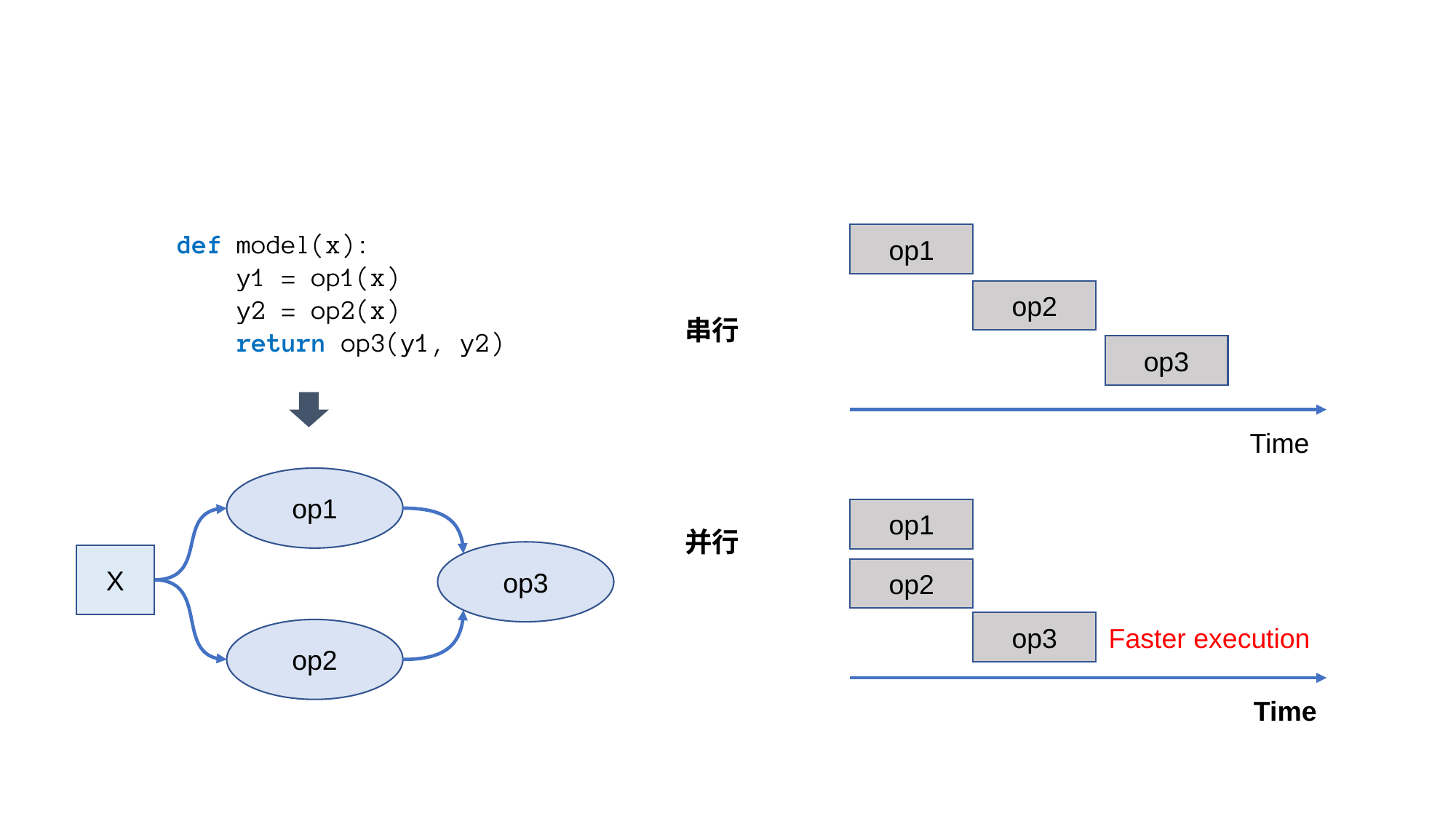

def model(x):
    y1 = op1(x)
    y2 = op2(x)
    return op3(y1, y2)

op1
op2
串行
op3

Time
op1
op1
并行
op3
X
op2
op3
Faster execution
op2
Time